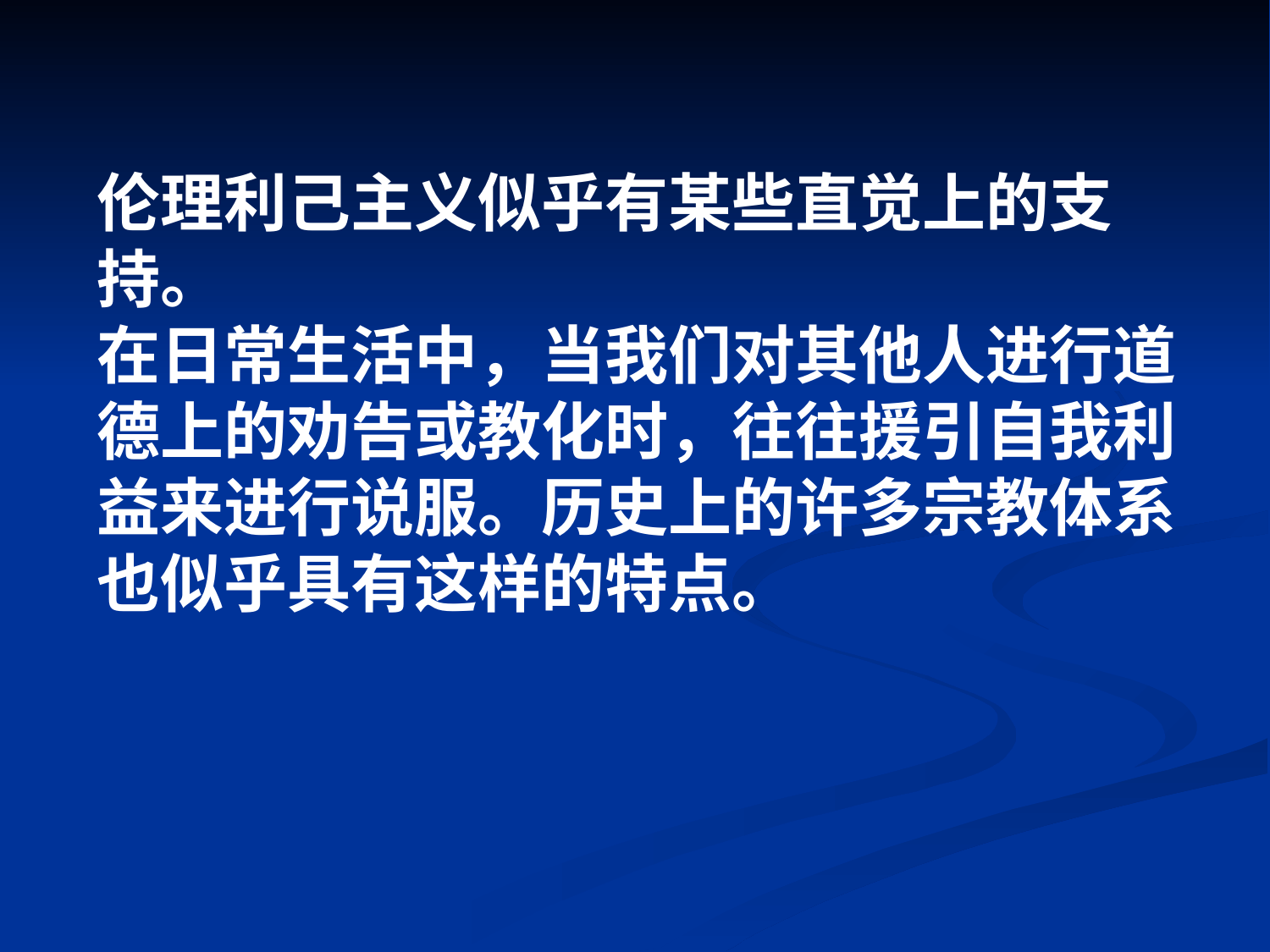

伦理利己主义似乎有某些直觉上的支持。
在日常生活中，当我们对其他人进行道德上的劝告或教化时，往往援引自我利益来进行说服。历史上的许多宗教体系也似乎具有这样的特点。